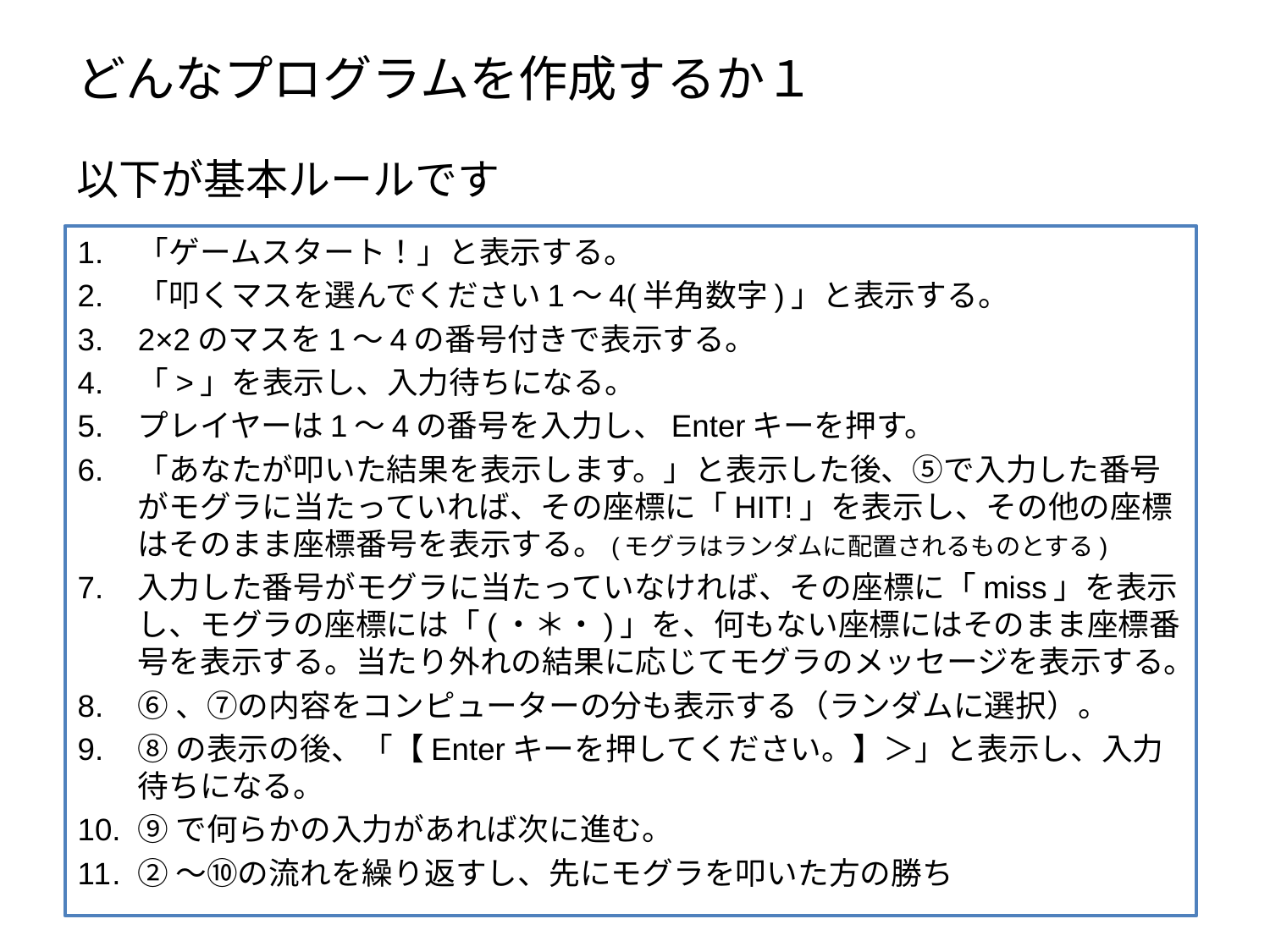

# どんなプログラムを作成するか１
以下が基本ルールです
「ゲームスタート！」と表示する。
「叩くマスを選んでください1～4(半角数字)」と表示する。
2×2のマスを1～4の番号付きで表示する。
「>」を表示し、入力待ちになる。
プレイヤーは1～4の番号を入力し、Enterキーを押す。
「あなたが叩いた結果を表示します。」と表示した後、⑤で入力した番号がモグラに当たっていれば、その座標に「HIT!」を表示し、その他の座標はそのまま座標番号を表示する。(モグラはランダムに配置されるものとする)
入力した番号がモグラに当たっていなければ、その座標に「miss」を表示し、モグラの座標には「(・＊・)」を、何もない座標にはそのまま座標番号を表示する。当たり外れの結果に応じてモグラのメッセージを表示する。
⑥、⑦の内容をコンピューターの分も表示する（ランダムに選択）。
⑧の表示の後、「【Enterキーを押してください。】＞」と表示し、入力待ちになる。
⑨で何らかの入力があれば次に進む。
②～⑩の流れを繰り返すし、先にモグラを叩いた方の勝ち